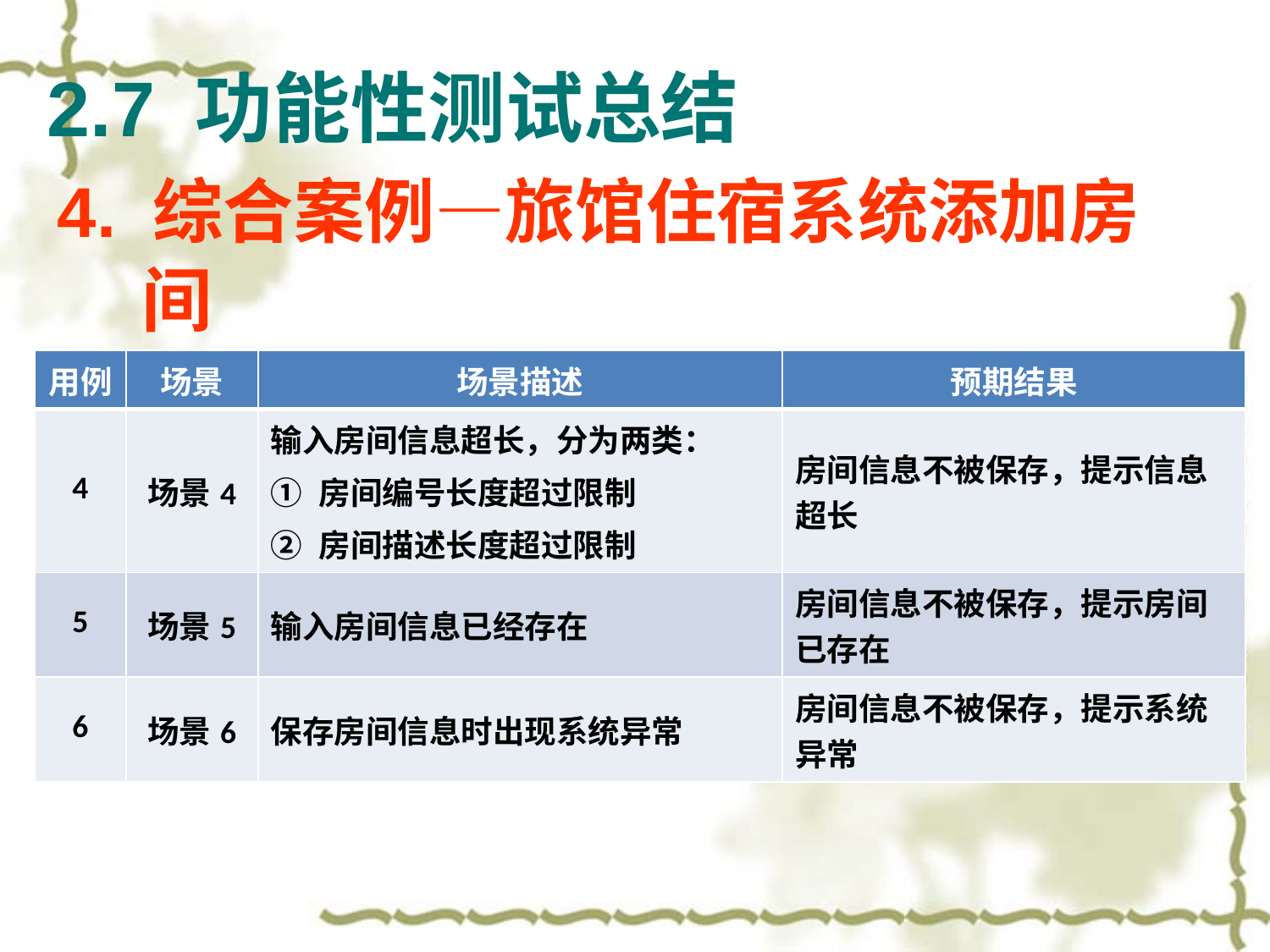

# 2.7 功能性测试总结
4. 综合案例—旅馆住宿系统添加房间
(2) 细节分析细化用例
| 用例 | 场景 | 场景描述 | 预期结果 |
| --- | --- | --- | --- |
| 4 | 场景4 | 输入房间信息超长，分为两类： ① 房间编号长度超过限制 ② 房间描述长度超过限制 | 房间信息不被保存，提示信息超长 |
| 5 | 场景5 | 输入房间信息已经存在 | 房间信息不被保存，提示房间已存在 |
| 6 | 场景6 | 保存房间信息时出现系统异常 | 房间信息不被保存，提示系统异常 |